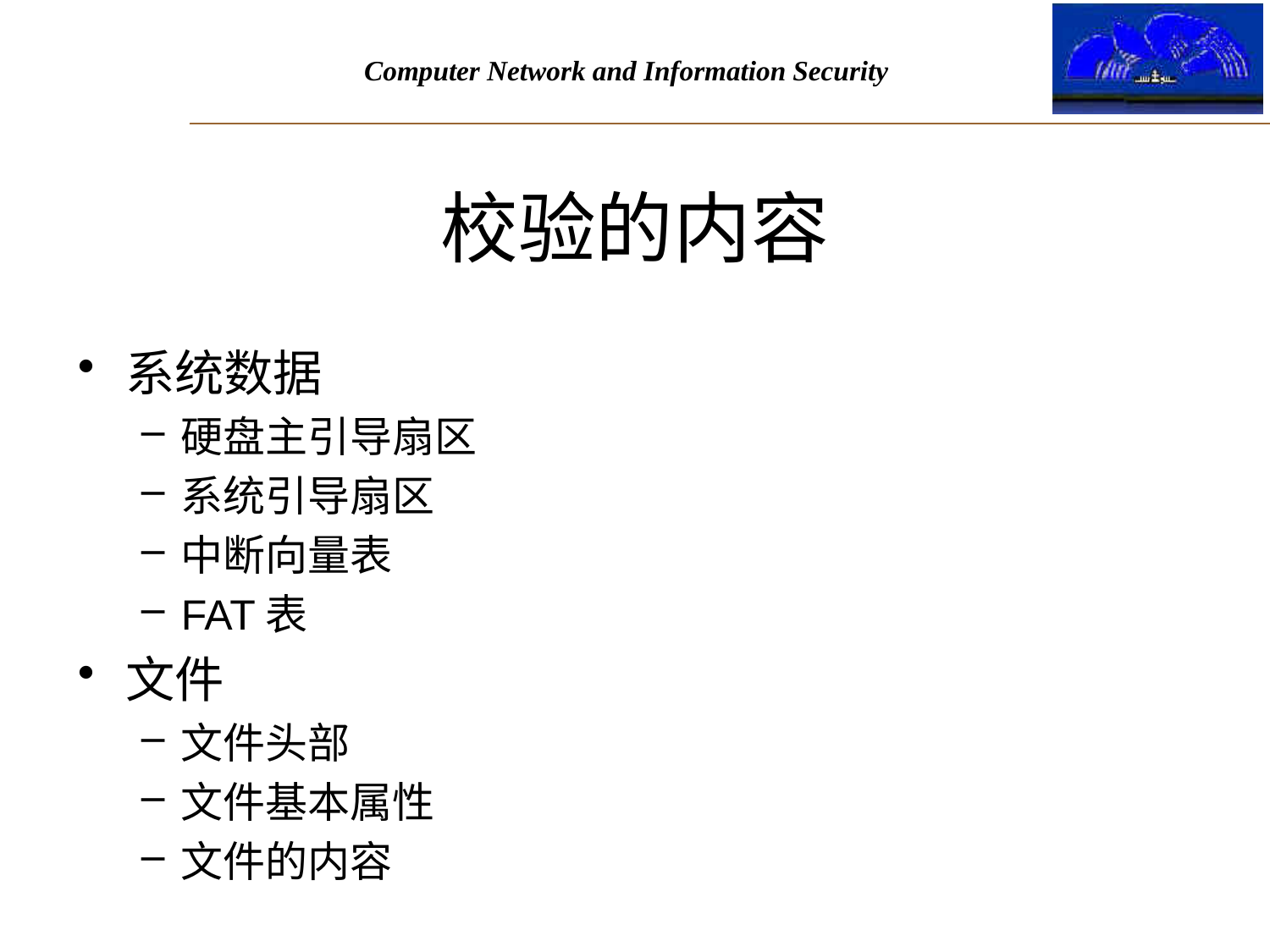

# 校验的内容
系统数据
硬盘主引导扇区
系统引导扇区
中断向量表
FAT表
文件
文件头部
文件基本属性
文件的内容